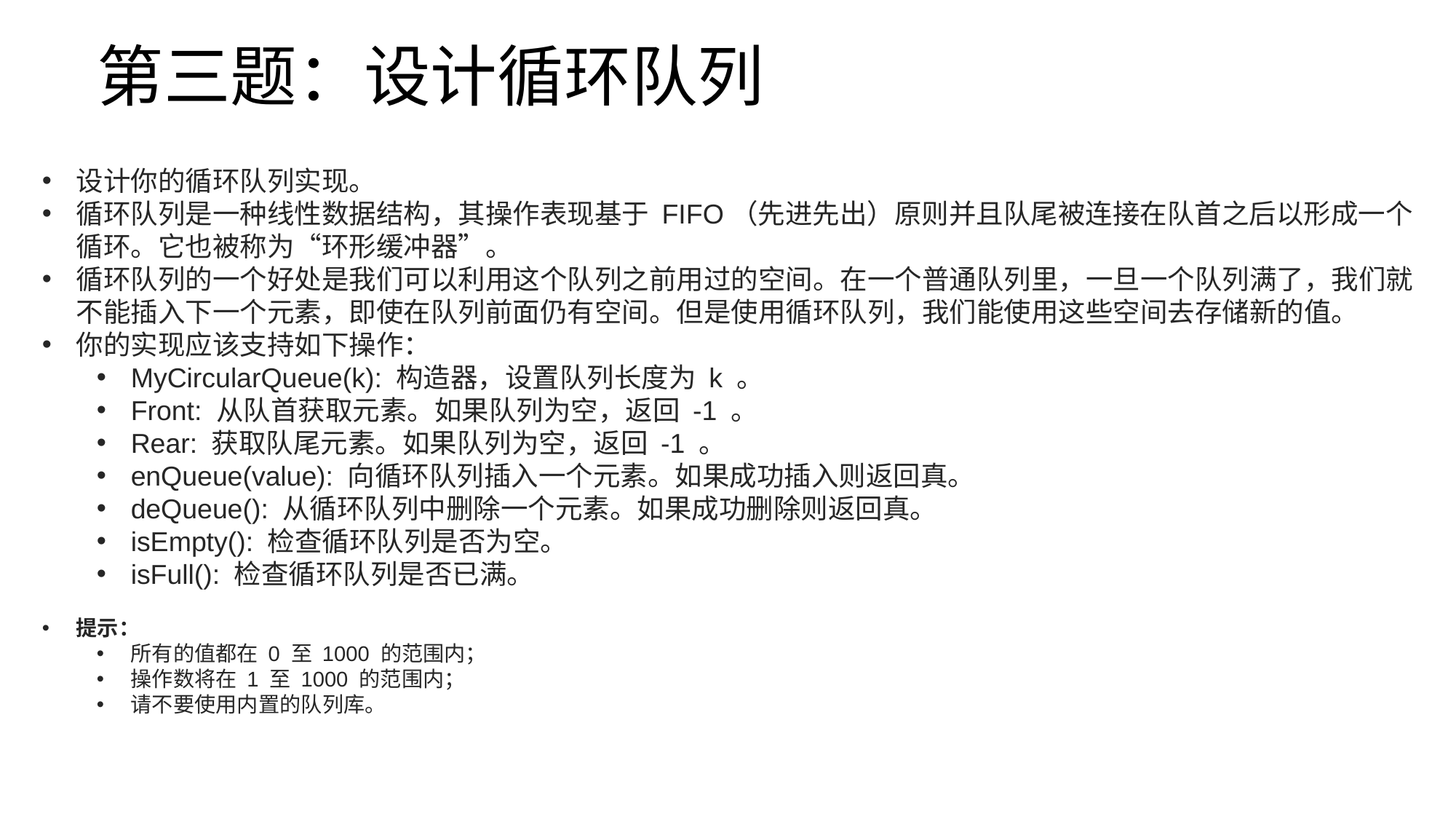

# 第三题：设计循环队列
设计你的循环队列实现。
循环队列是一种线性数据结构，其操作表现基于 FIFO（先进先出）原则并且队尾被连接在队首之后以形成一个循环。它也被称为“环形缓冲器”。
循环队列的一个好处是我们可以利用这个队列之前用过的空间。在一个普通队列里，一旦一个队列满了，我们就不能插入下一个元素，即使在队列前面仍有空间。但是使用循环队列，我们能使用这些空间去存储新的值。
你的实现应该支持如下操作：
MyCircularQueue(k): 构造器，设置队列长度为 k 。
Front: 从队首获取元素。如果队列为空，返回 -1 。
Rear: 获取队尾元素。如果队列为空，返回 -1 。
enQueue(value): 向循环队列插入一个元素。如果成功插入则返回真。
deQueue(): 从循环队列中删除一个元素。如果成功删除则返回真。
isEmpty(): 检查循环队列是否为空。
isFull(): 检查循环队列是否已满。

提示：
所有的值都在 0 至 1000 的范围内；
操作数将在 1 至 1000 的范围内；
请不要使用内置的队列库。